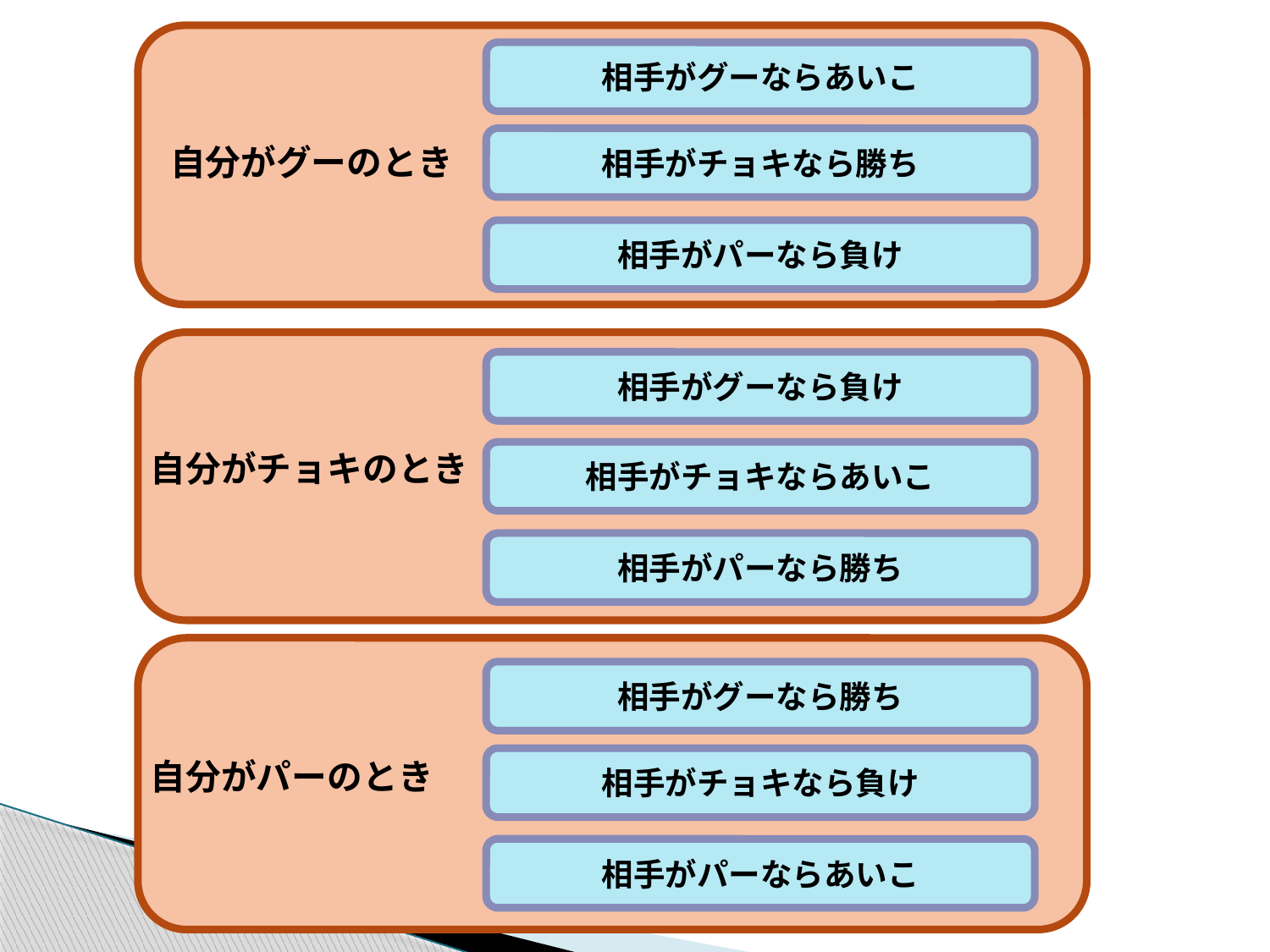

相手がグーならあいこ
相手がチョキなら勝ち
自分がグーのとき
相手がパーなら負け

相手がグーなら負け
自分がチョキのとき
相手がチョキならあいこ
相手がパーなら勝ち

相手がグーなら勝ち
自分がパーのとき
相手がチョキなら負け
相手がパーならあいこ